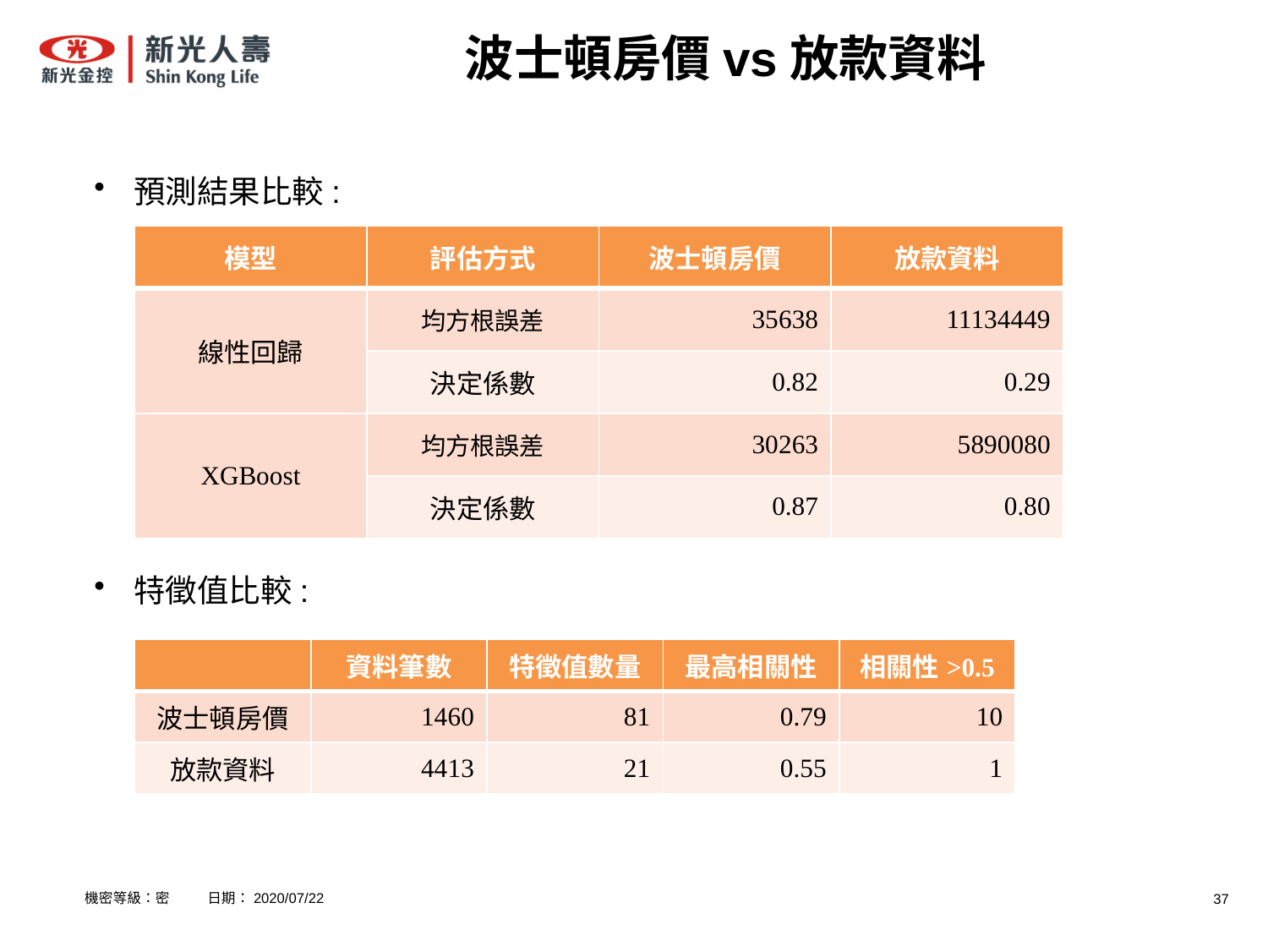

# 波士頓房價vs放款資料
預測結果比較:

特徵值比較:

| 模型 | 評估方式 | 波士頓房價 | 放款資料 |
| --- | --- | --- | --- |
| 線性回歸 | 均方根誤差 | 35638 | 11134449 |
|  | 決定係數 | 0.82 | 0.29 |
| XGBoost | 均方根誤差 | 30263 | 5890080 |
|  | 決定係數 | 0.87 | 0.80 |
|  | 資料筆數 | 特徵值數量 | 最高相關性 | 相關性>0.5 |
| --- | --- | --- | --- | --- |
| 波士頓房價 | 1460 | 81 | 0.79 | 10 |
| 放款資料 | 4413 | 21 | 0.55 | 1 |
機密等級：密            日期：2020/07/22